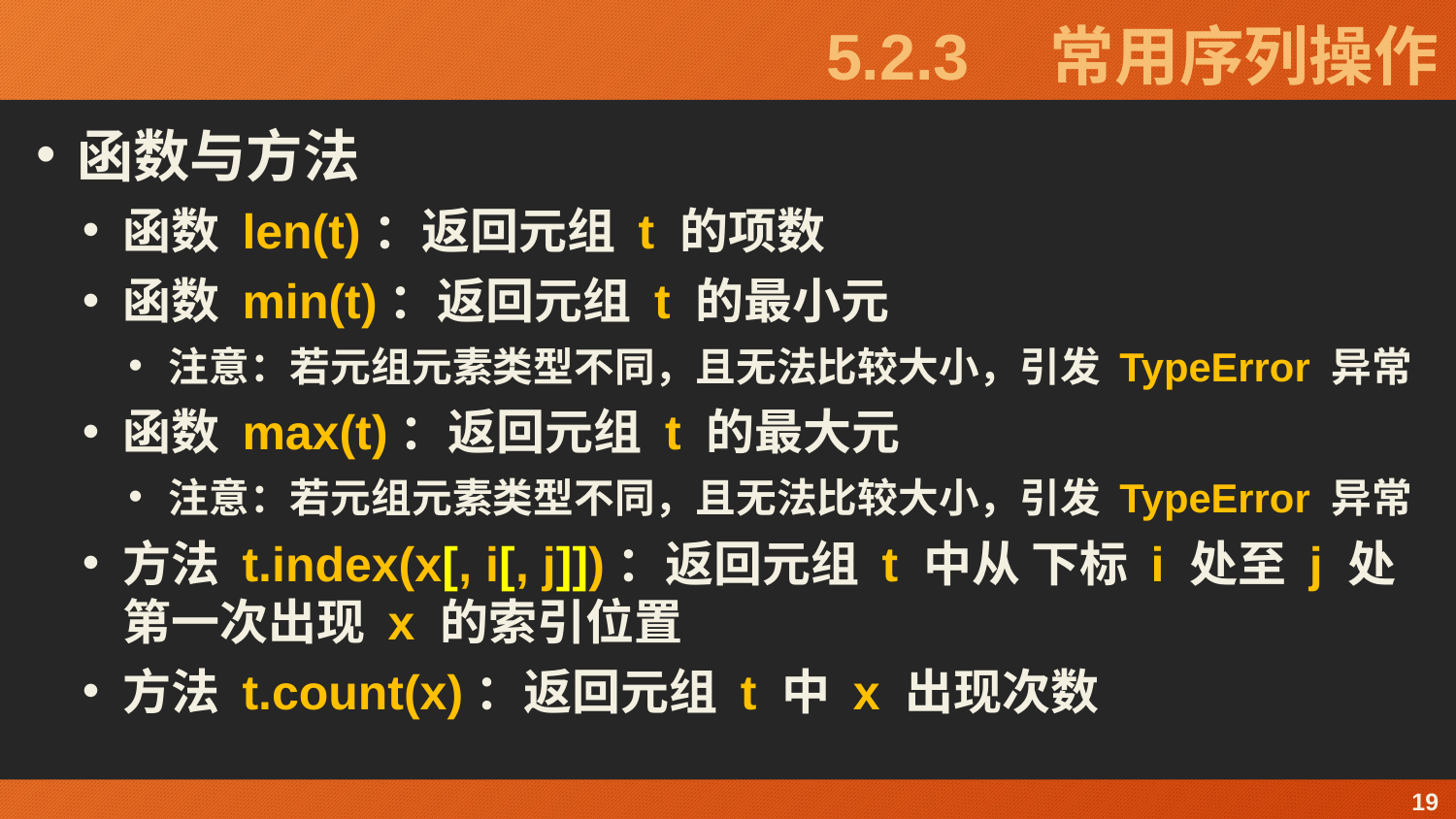

# 5.2.3　常用序列操作
函数与方法
函数 len(t)：返回元组 t 的项数
函数 min(t)：返回元组 t 的最小元
注意：若元组元素类型不同，且无法比较大小，引发 TypeError 异常
函数 max(t)：返回元组 t 的最大元
注意：若元组元素类型不同，且无法比较大小，引发 TypeError 异常
方法 t.index(x[, i[, j]])：返回元组 t 中从 下标 i 处至 j 处第一次出现 x 的索引位置
方法 t.count(x)：返回元组 t 中 x 出现次数
19